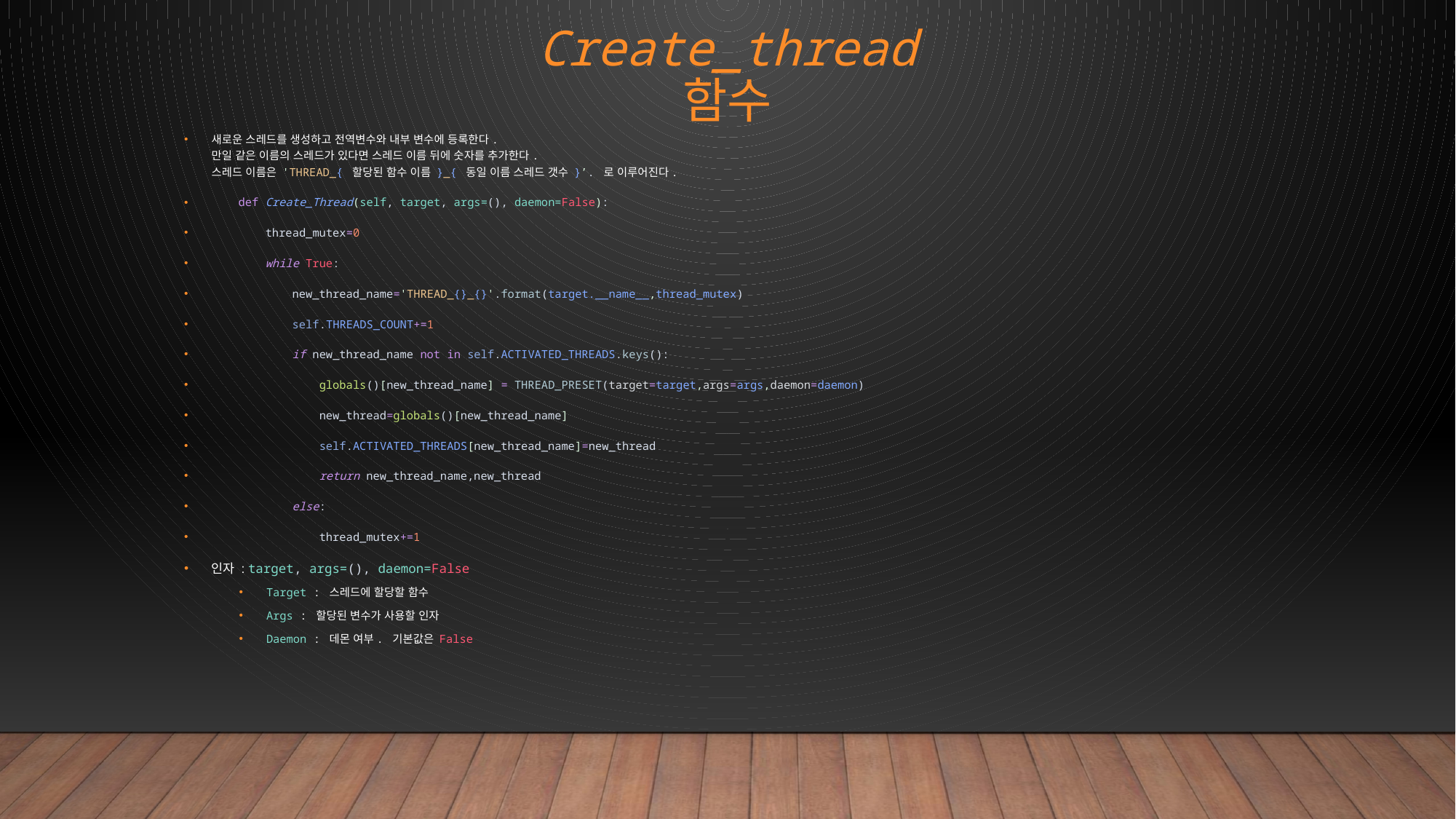

# Create_thread 함수
새로운 스레드를 생성하고 전역변수와 내부 변수에 등록한다.
만일 같은 이름의 스레드가 있다면 스레드 이름 뒤에 숫자를 추가한다.
스레드 이름은 'THREAD_{ 할당된 함수 이름 }_{ 동일 이름 스레드 갯수 }’. 로 이루어진다.
    def Create_Thread(self, target, args=(), daemon=False):
        thread_mutex=0
        while True:
            new_thread_name='THREAD_{}_{}'.format(target.__name__,thread_mutex)
            self.THREADS_COUNT+=1
            if new_thread_name not in self.ACTIVATED_THREADS.keys():
                globals()[new_thread_name] = THREAD_PRESET(target=target,args=args,daemon=daemon)
                new_thread=globals()[new_thread_name]
                self.ACTIVATED_THREADS[new_thread_name]=new_thread
                return new_thread_name,new_thread
            else:
                thread_mutex+=1
인자 : target, args=(), daemon=False
Target : 스레드에 할당할 함수
Args : 할당된 변수가 사용할 인자
Daemon : 데몬 여부. 기본값은 False